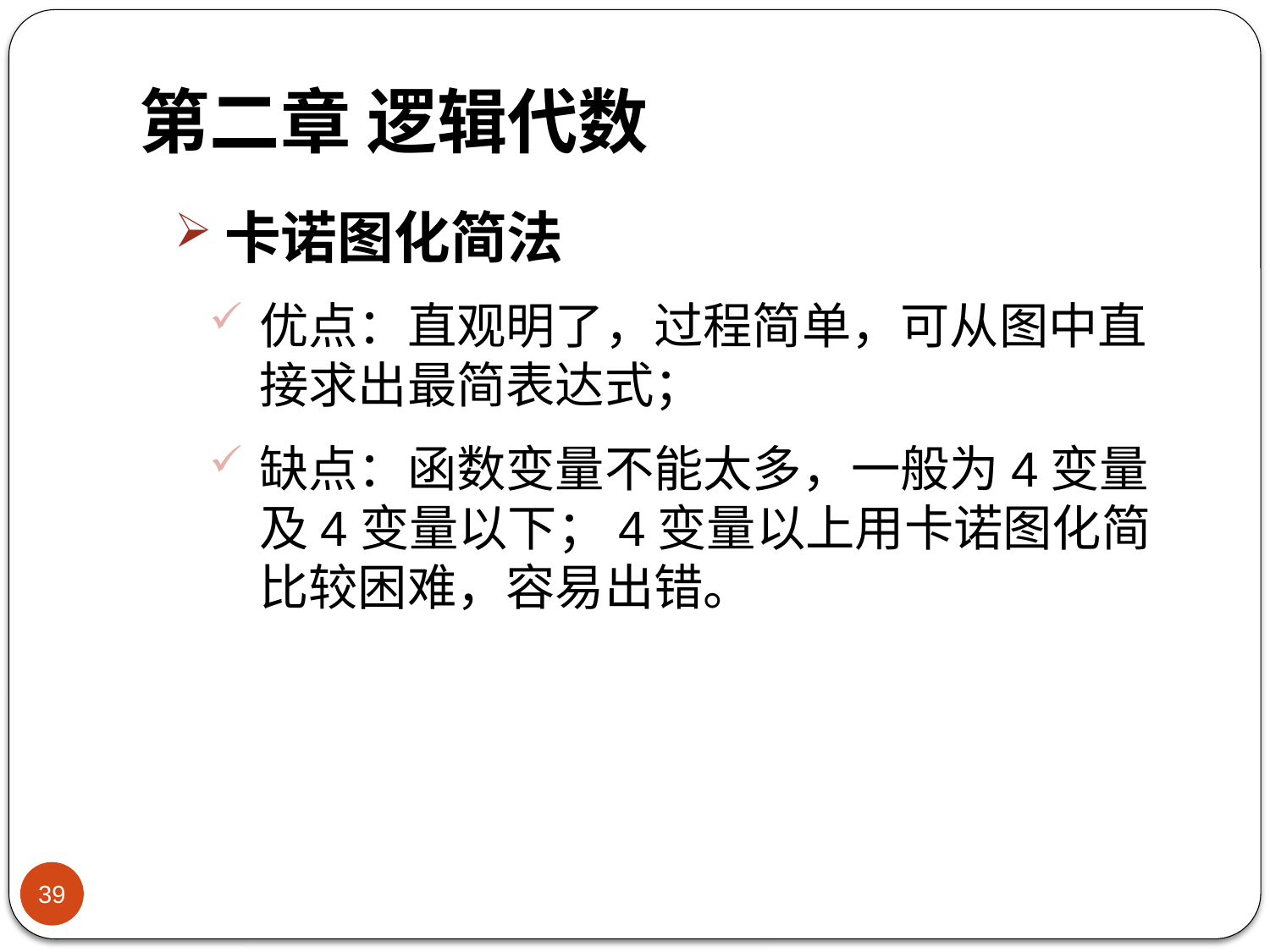

# 第二章 逻辑代数
卡诺图化简法
优点：直观明了，过程简单，可从图中直接求出最简表达式；
缺点：函数变量不能太多，一般为4变量及4变量以下；4变量以上用卡诺图化简比较困难，容易出错。
39